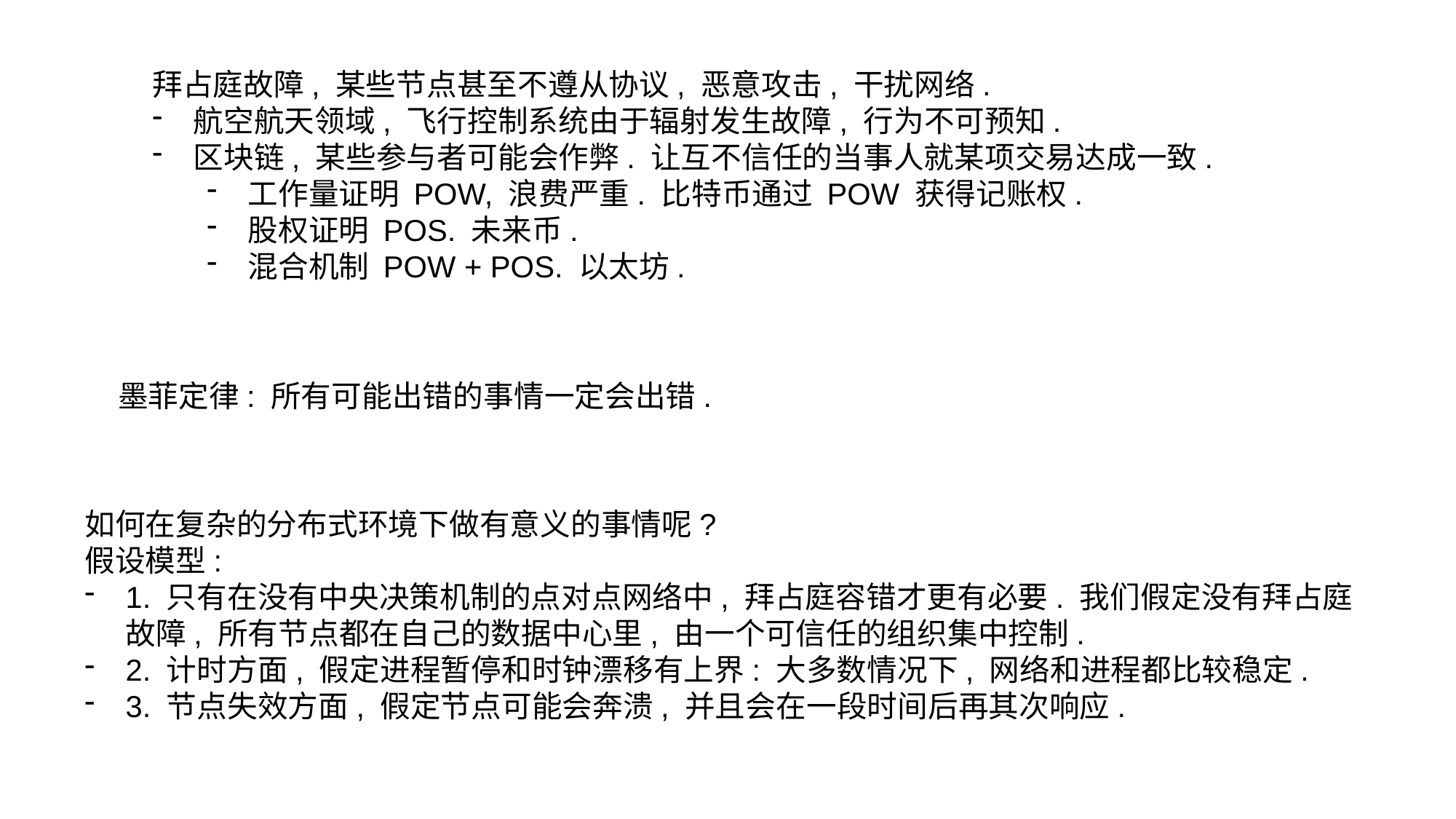

拜占庭故障, 某些节点甚至不遵从协议, 恶意攻击, 干扰网络.
航空航天领域, 飞行控制系统由于辐射发生故障, 行为不可预知.
区块链, 某些参与者可能会作弊. 让互不信任的当事人就某项交易达成一致.
工作量证明 POW, 浪费严重. 比特币通过 POW 获得记账权.
股权证明 POS. 未来币.
混合机制 POW + POS. 以太坊.
墨菲定律: 所有可能出错的事情一定会出错.
如何在复杂的分布式环境下做有意义的事情呢?
假设模型:
1. 只有在没有中央决策机制的点对点网络中, 拜占庭容错才更有必要. 我们假定没有拜占庭故障, 所有节点都在自己的数据中心里, 由一个可信任的组织集中控制.
2. 计时方面, 假定进程暂停和时钟漂移有上界: 大多数情况下, 网络和进程都比较稳定.
3. 节点失效方面, 假定节点可能会奔溃, 并且会在一段时间后再其次响应.